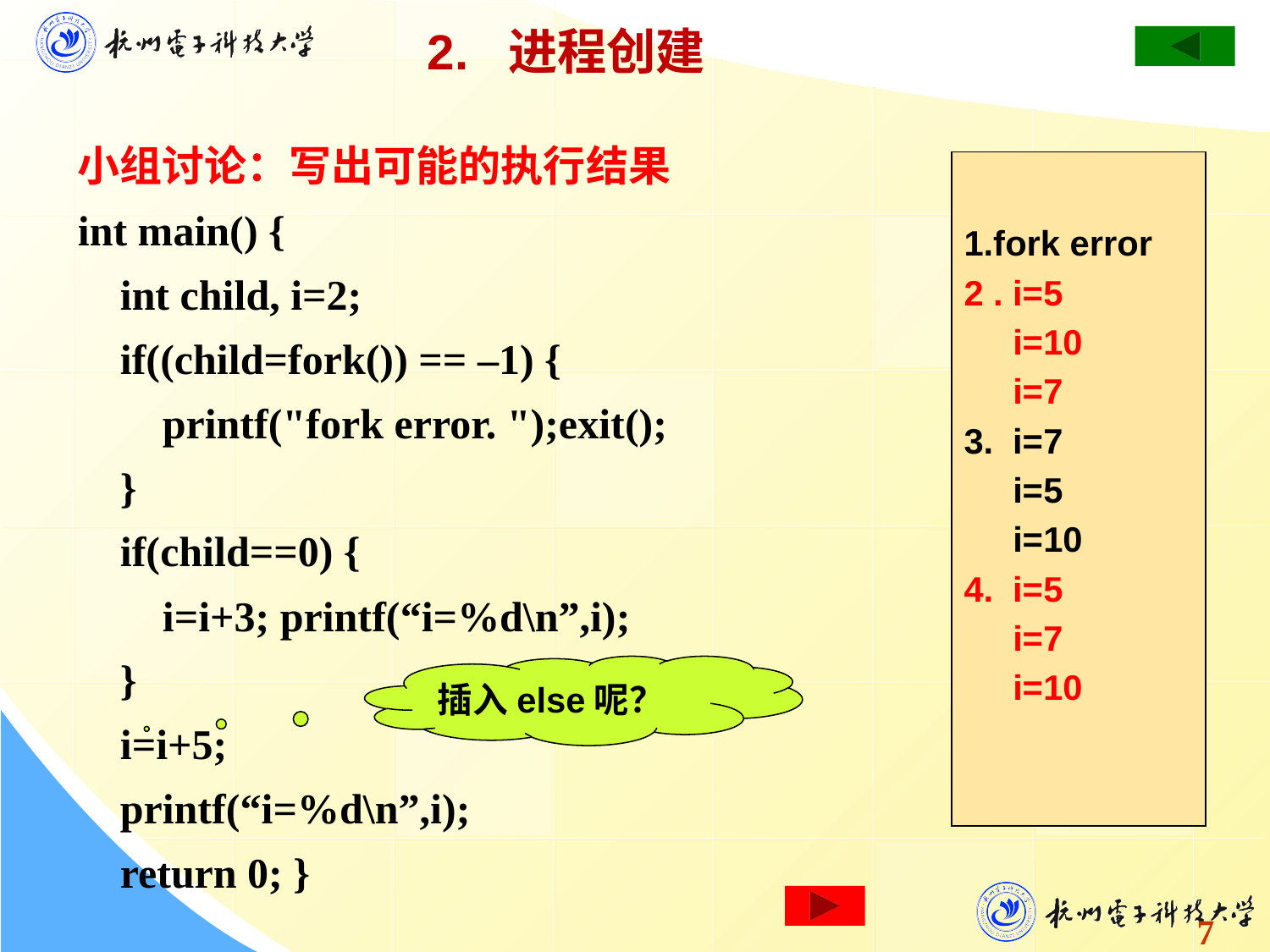

2.  进程创建

小组讨论：写出可能的执行结果
int main() {
    int child, i=2;
    if((child=fork()) == –1) {
        printf("fork error. ");exit();
    }
    if(child==0) {
        i=i+3; printf(“i=%d\n”,i);
    }
    i=i+5;
    printf(“i=%d\n”,i);
    return 0; }
1.fork error
2 . i=5
     i=10
     i=7
3.  i=7
     i=5
     i=10
4.  i=5
     i=7
     i=10

插入else呢？

71